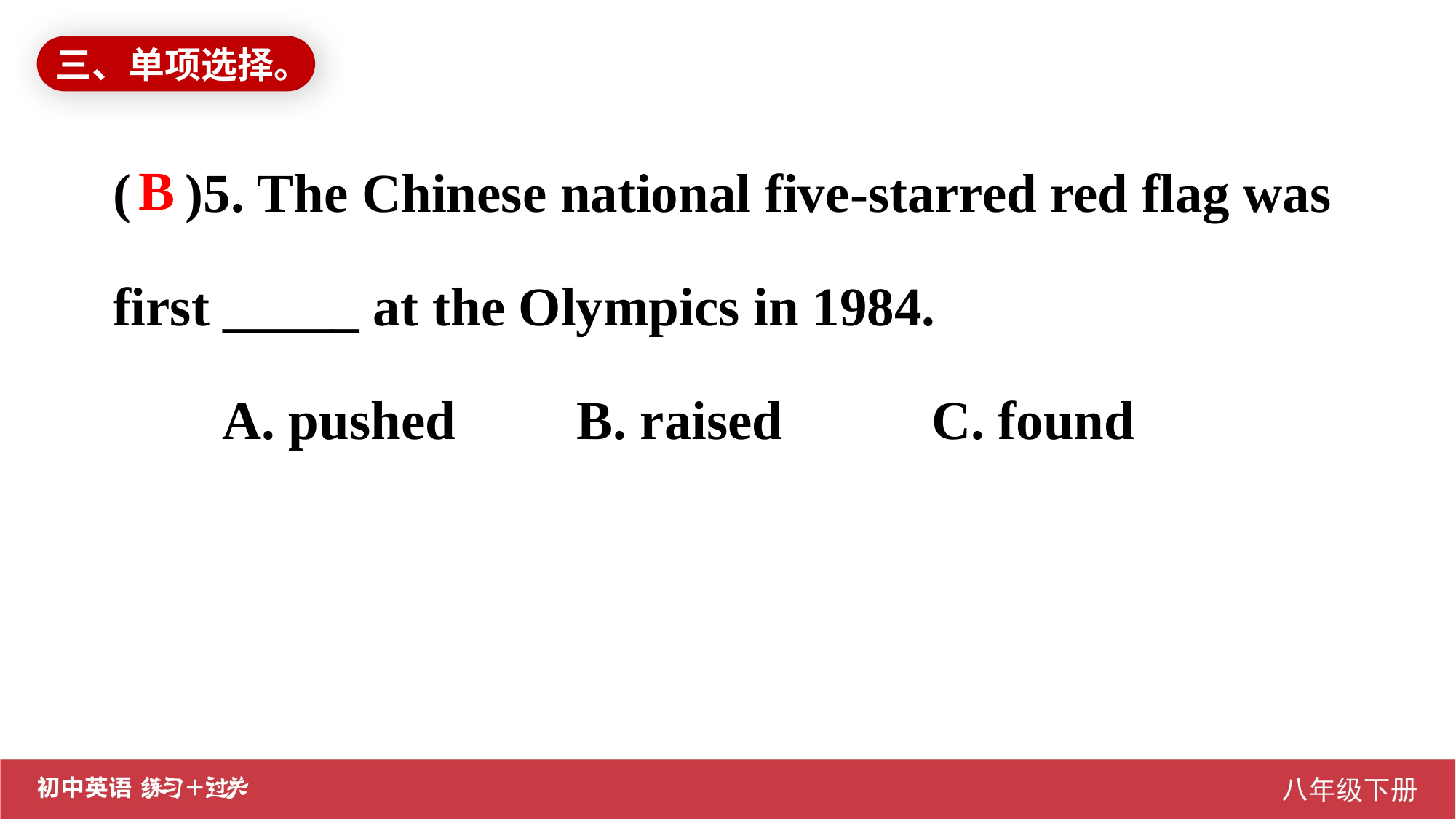

三、单项选择。
(    )5. The Chinese national five-starred red flag was first _____ at the Olympics in 1984.
	A. pushed	  B. raised	    C. found
B